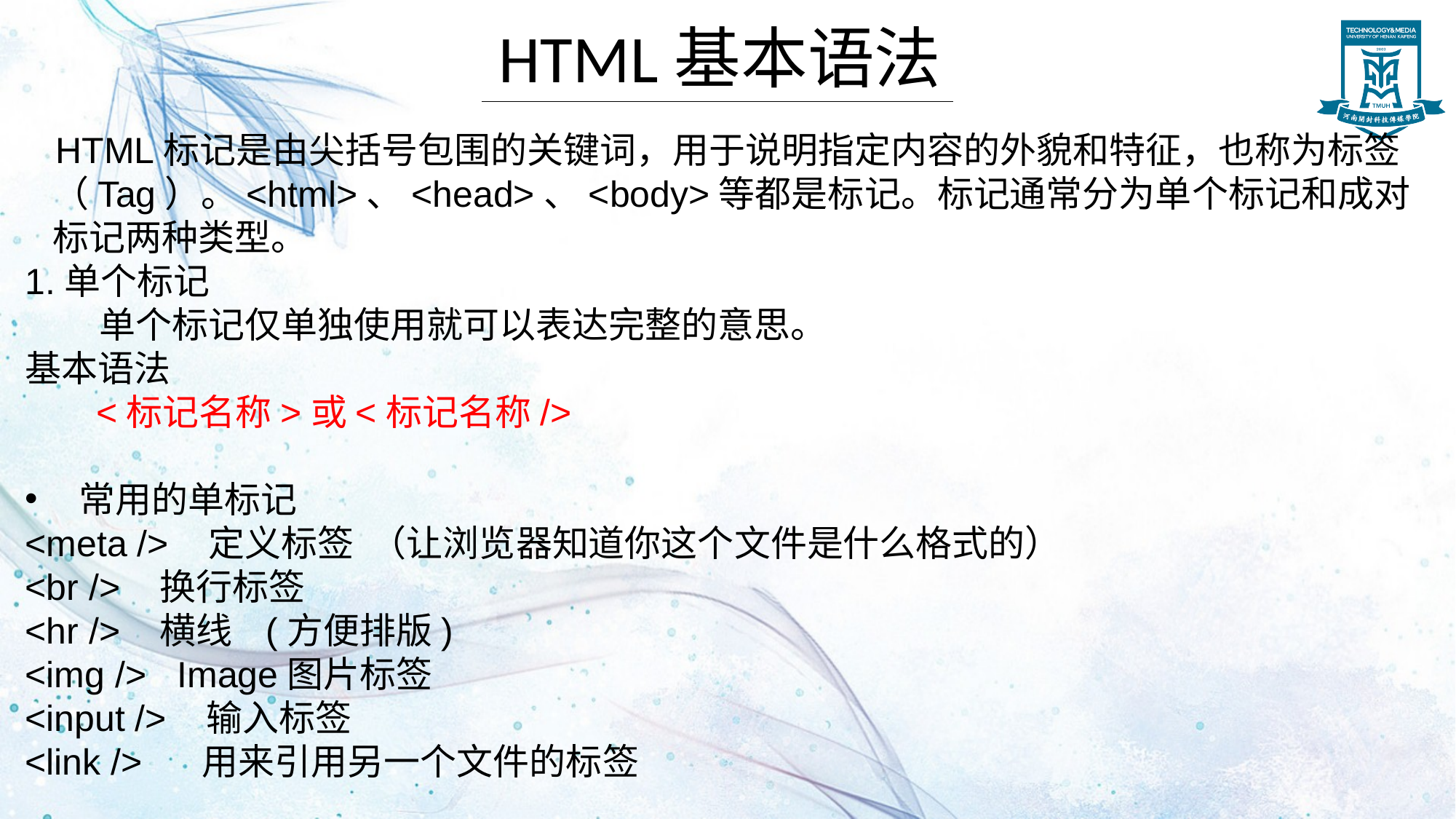

# HTML基本语法
   HTML标记是由尖括号包围的关键词，用于说明指定内容的外貌和特征，也称为标签（Tag）。<html>、<head>、<body>等都是标记。标记通常分为单个标记和成对标记两种类型。
1.单个标记
        单个标记仅单独使用就可以表达完整的意思。
基本语法
       <标记名称>或<标记名称/>

    常用的单标记
<meta />   定义标签  （让浏览器知道你这个文件是什么格式的）
<br />   换行标签
<hr />   横线   (方便排版)
<img />   Image图片标签
<input />   输入标签
<link />     用来引用另一个文件的标签